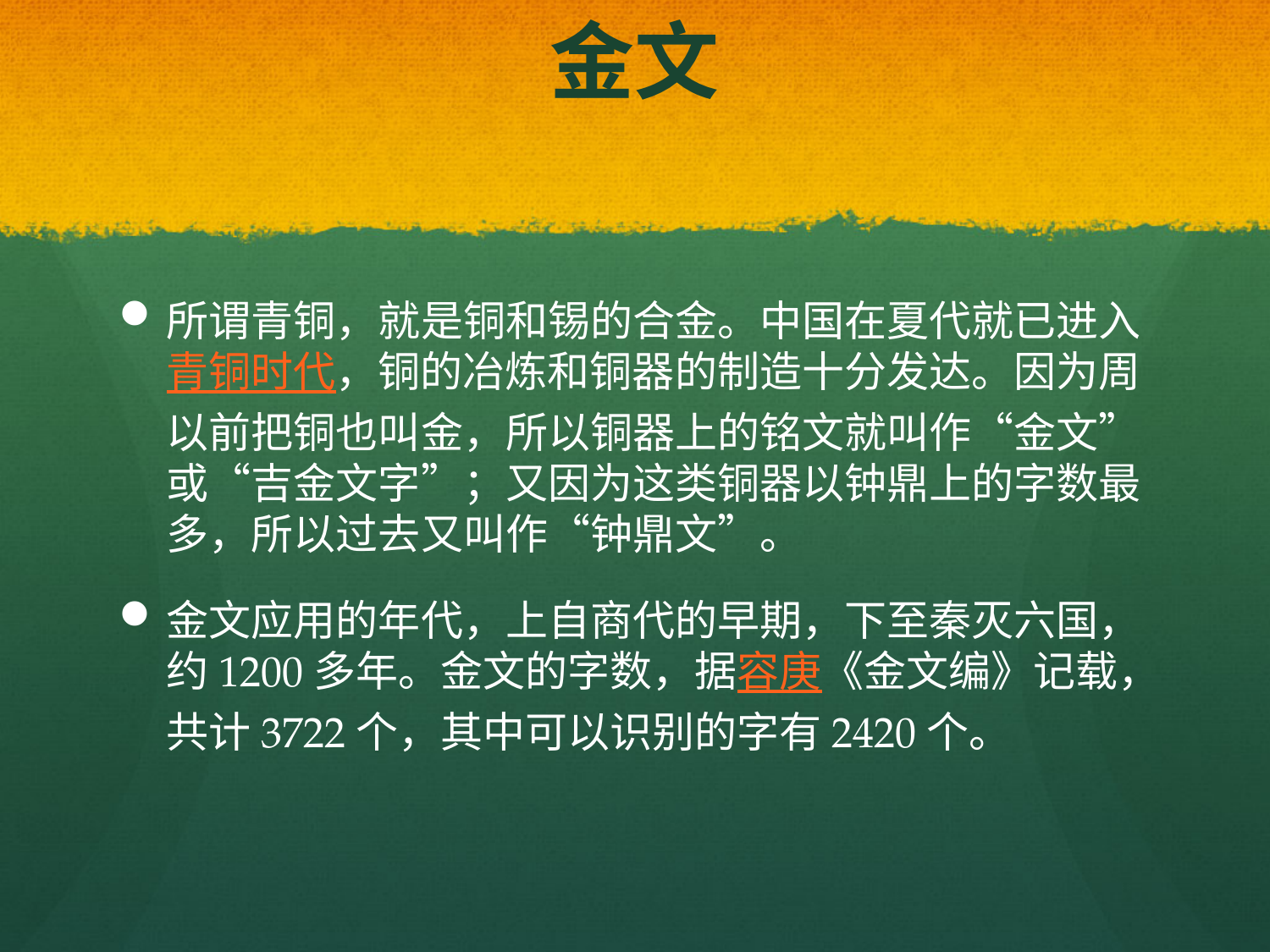

# 金文
所谓青铜，就是铜和锡的合金。中国在夏代就已进入青铜时代，铜的冶炼和铜器的制造十分发达。因为周以前把铜也叫金，所以铜器上的铭文就叫作“金文”或“吉金文字”；又因为这类铜器以钟鼎上的字数最多，所以过去又叫作“钟鼎文”。
金文应用的年代，上自商代的早期，下至秦灭六国，约1200多年。金文的字数，据容庚《金文编》记载，共计3722个，其中可以识别的字有2420个。